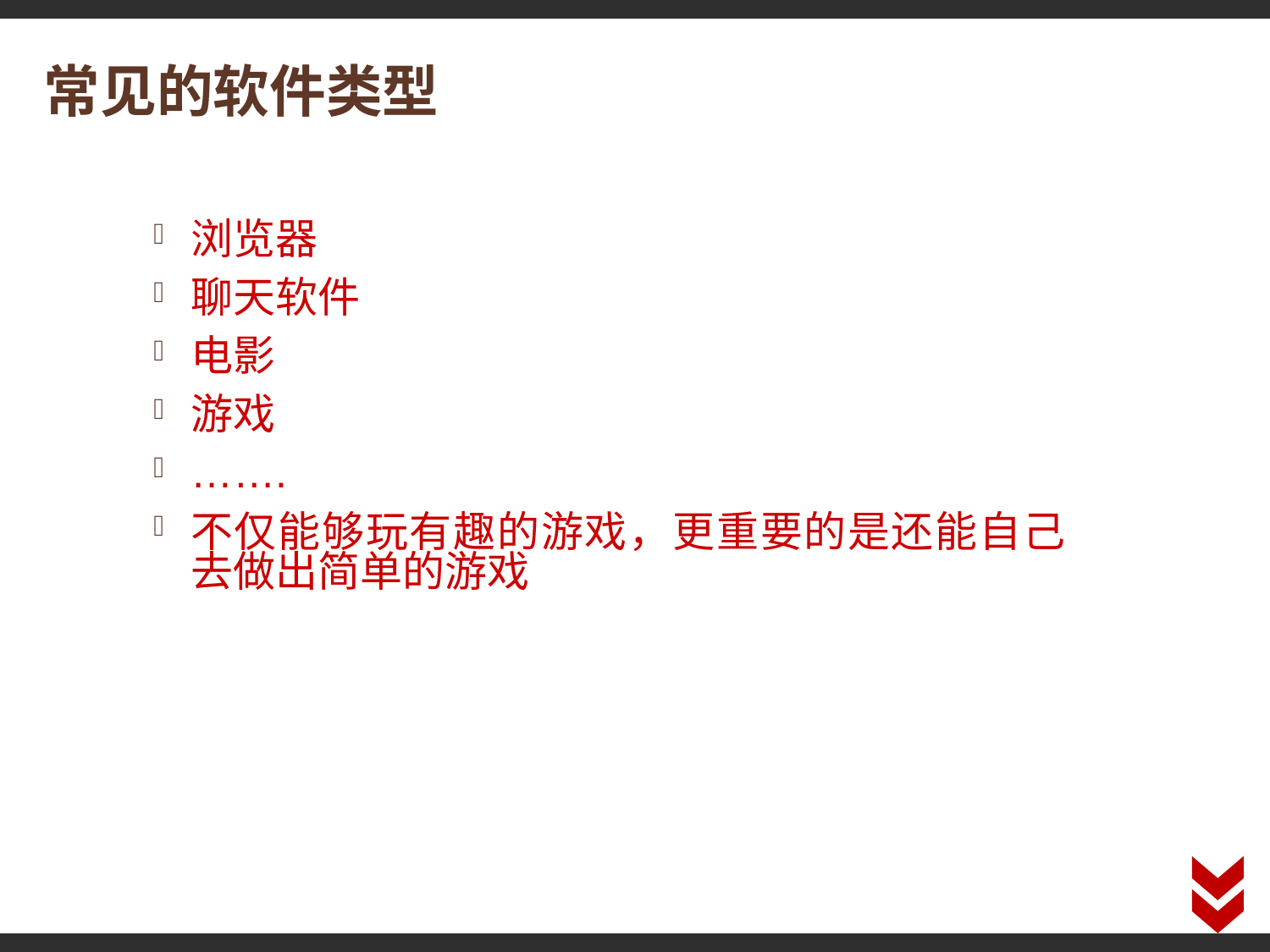

# 常见的软件类型
浏览器
聊天软件
电影
游戏
…….
不仅能够玩有趣的游戏，更重要的是还能自己去做出简单的游戏